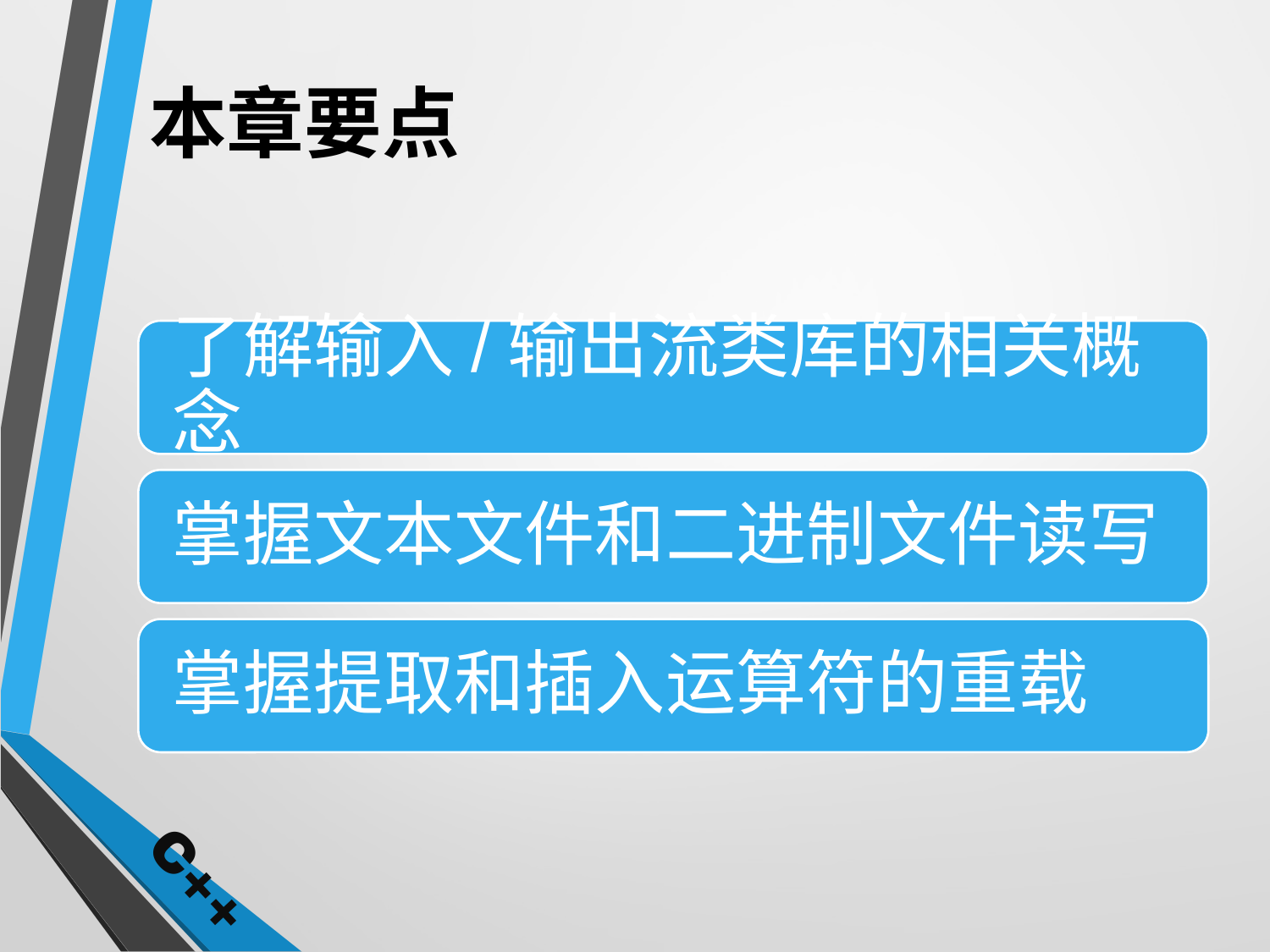

# 本章要点
了解输入/输出流类库的相关概念
掌握文本文件和二进制文件读写
掌握提取和插入运算符的重载